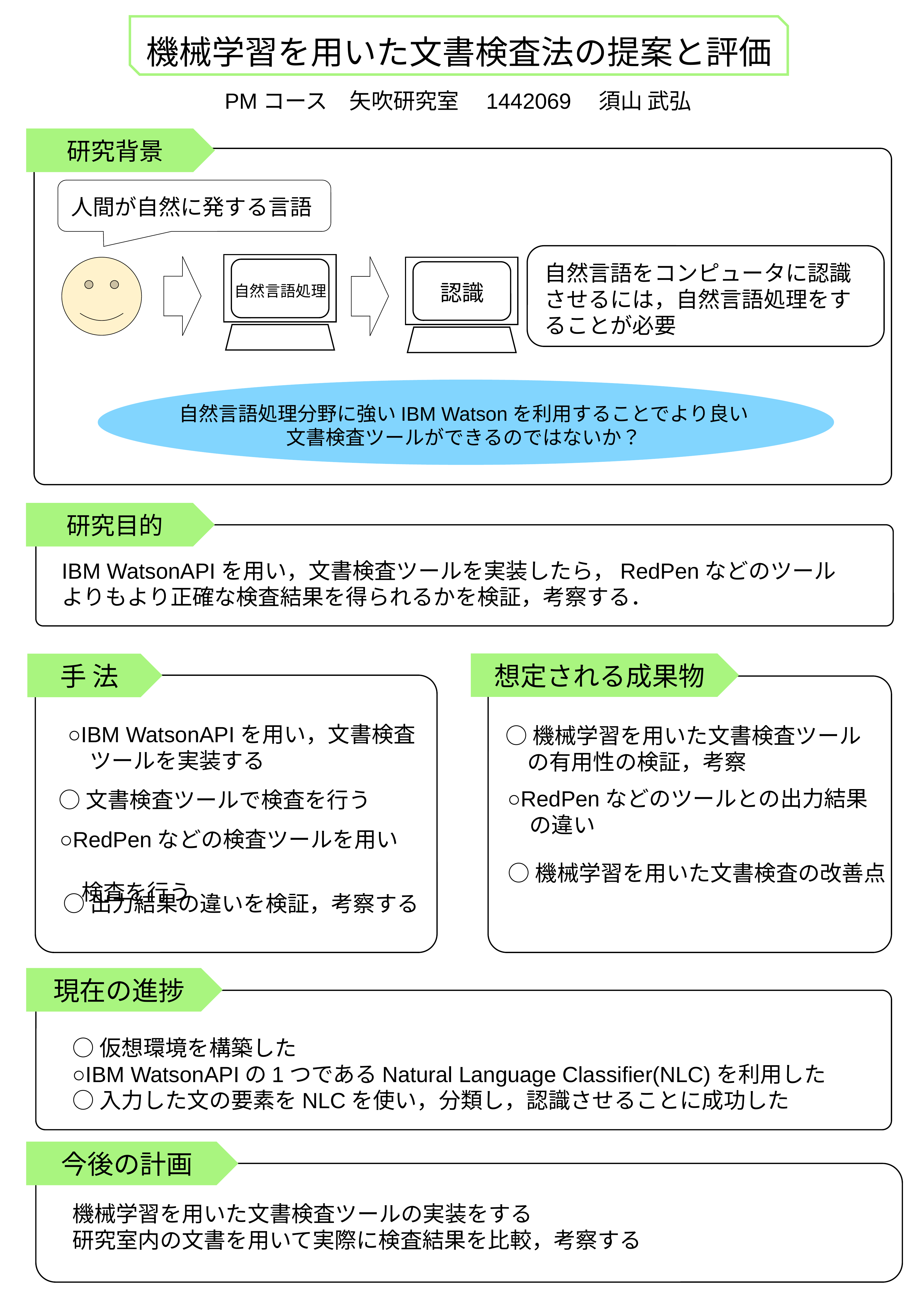

機械学習を用いた文書検査法の提案と評価
PMコース　矢吹研究室　1442069　須山 武弘
研究背景

人間が自然に発する言語

自然言語をコンピュータに認識させるには，自然言語処理をすることが必要

認識
自然言語処理

自然言語処理分野に強いIBM Watsonを利用することでより良い文書検査ツールができるのではないか？
研究目的

IBM WatsonAPIを用い，文書検査ツールを実装したら，RedPenなどのツールよりもより正確な検査結果を得られるかを検証，考察する．
想定される成果物
手 法

○IBM WatsonAPIを用い，文書検査
　ツールを実装する
○機械学習を用いた文書検査ツール
　の有用性の検証，考察
○RedPenなどのツールとの出力結果
　の違い
○文書検査ツールで検査を行う
○RedPenなどの検査ツールを用い
　検査を行う
○機械学習を用いた文書検査の改善点
○出力結果の違いを検証，考察する
現在の進捗

○仮想環境を構築した
○IBM WatsonAPIの1つであるNatural Language Classifier(NLC)を利用した
○入力した文の要素をNLCを使い，分類し，認識させることに成功した
今後の計画

機械学習を用いた文書検査ツールの実装をする
研究室内の文書を用いて実際に検査結果を比較，考察する